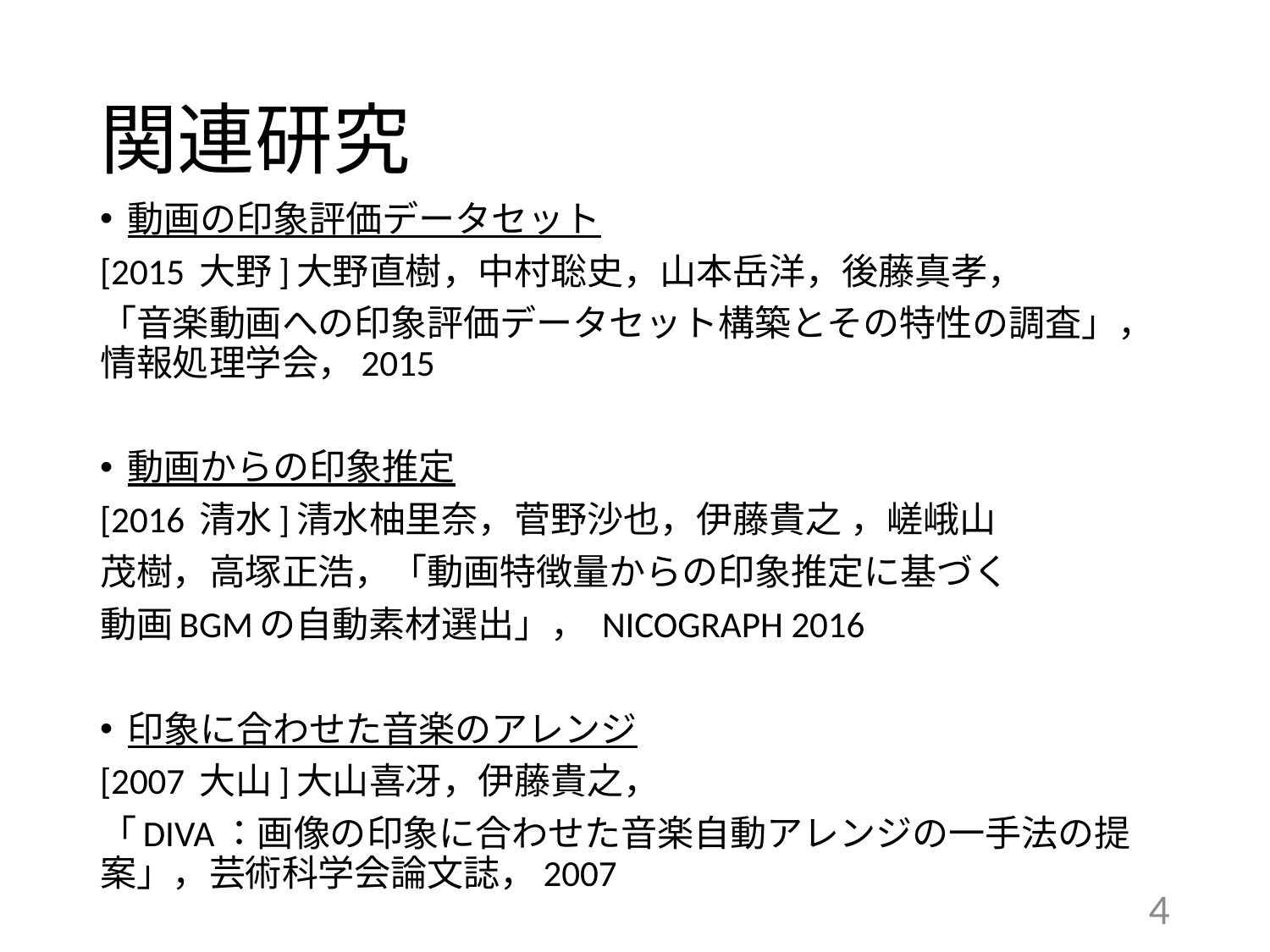

# 関連研究
動画の印象評価データセット
[2015 大野]大野直樹，中村聡史，山本岳洋，後藤真孝，
「音楽動画への印象評価データセット構築とその特性の調査」，情報処理学会，2015

動画からの印象推定
[2016 清水]清水柚里奈，菅野沙也，伊藤貴之 ，嵯峨山
茂樹，高塚正浩，「動画特徴量からの印象推定に基づく
動画BGMの自動素材選出」， NICOGRAPH 2016

印象に合わせた音楽のアレンジ
[2007 大山]大山喜冴，伊藤貴之，
「DIVA：画像の印象に合わせた音楽自動アレンジの一手法の提案」，芸術科学会論文誌，2007

4